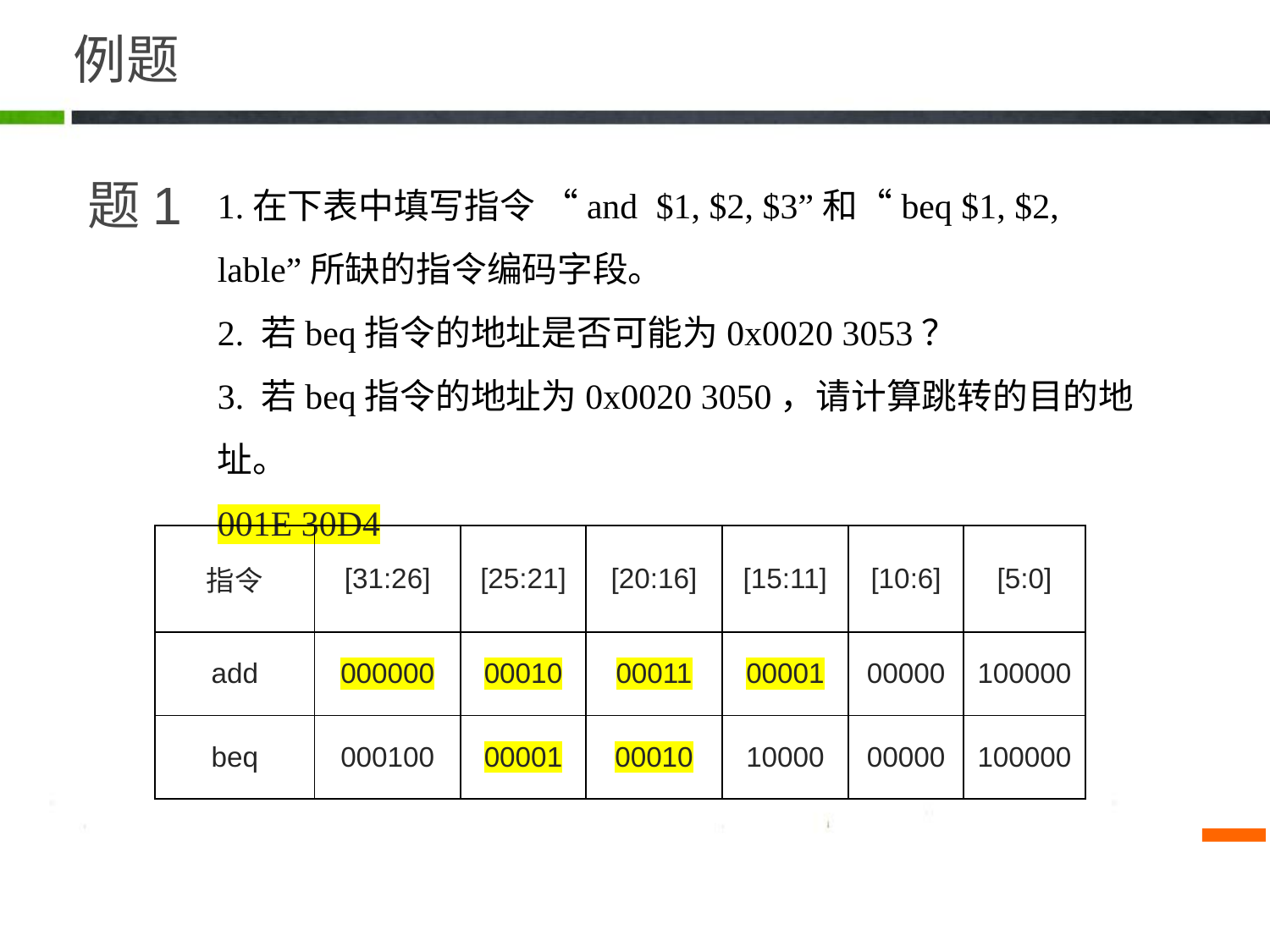

# 例题
题1
1.在下表中填写指令 “and  $1, $2, $3”和“beq $1, $2, lable”所缺的指令编码字段。
2. 若beq指令的地址是否可能为0x0020 3053？
3. 若beq指令的地址为0x0020 3050，请计算跳转的目的地址。
001E 30D4
| 指令 | [31:26] | [25:21] | [20:16] | [15:11] | [10:6] | [5:0] |
| --- | --- | --- | --- | --- | --- | --- |
| add | 000000 | 00010 | 00011 | 00001 | 00000 | 100000 |
| beq | 000100 | 00001 | 00010 | 10000 | 00000 | 100000 |